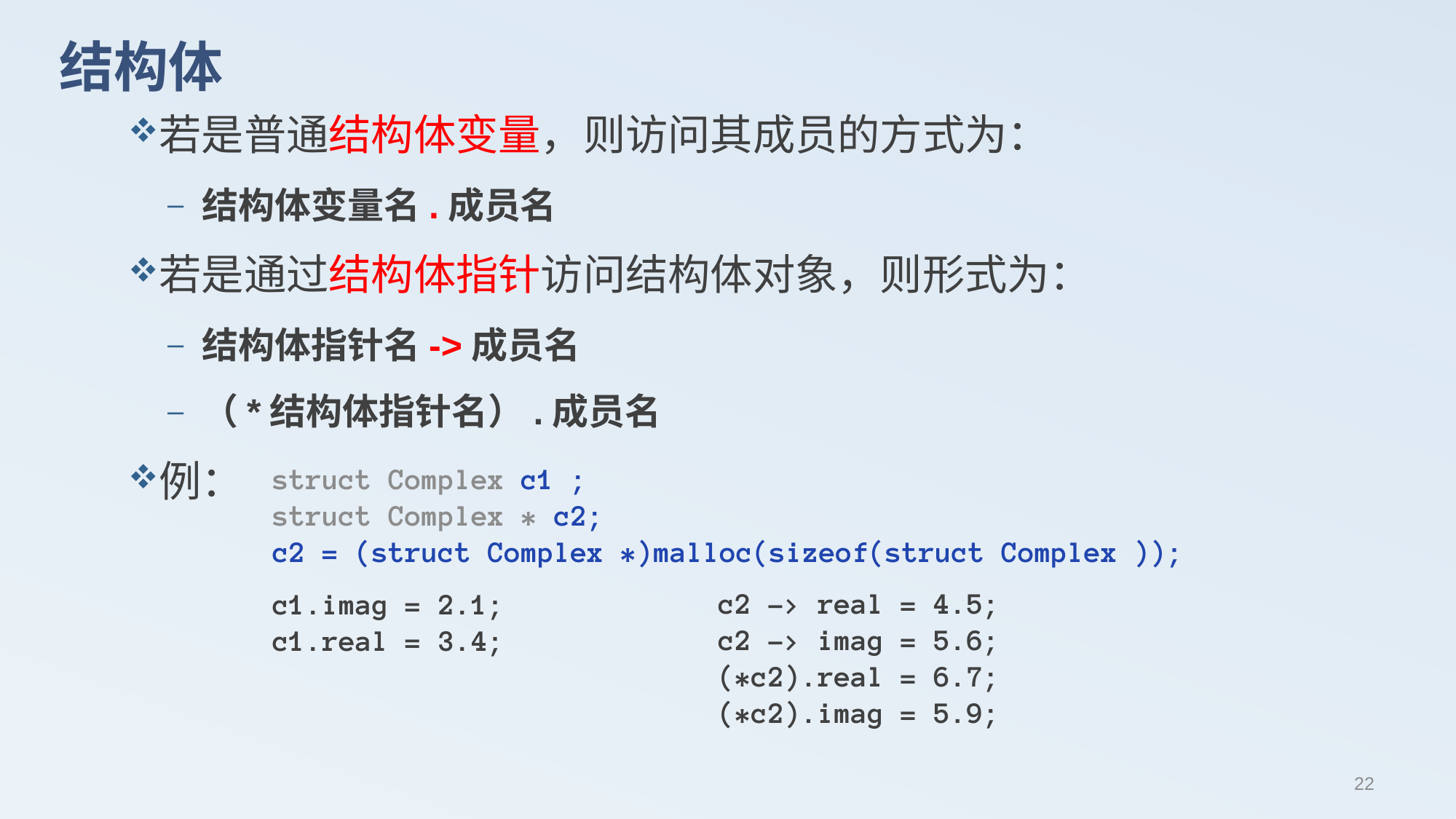

# 结构体
若是普通结构体变量，则访问其成员的方式为：
结构体变量名.成员名
若是通过结构体指针访问结构体对象，则形式为：
结构体指针名->成员名
（*结构体指针名）.成员名
例：
struct Complex c1 ;
struct Complex * c2;
c2 = (struct Complex *)malloc(sizeof(struct Complex ));
c2 -> real = 4.5;
c2 -> imag = 5.6;
(*c2).real = 6.7;
(*c2).imag = 5.9;
c1.imag = 2.1;
c1.real = 3.4;